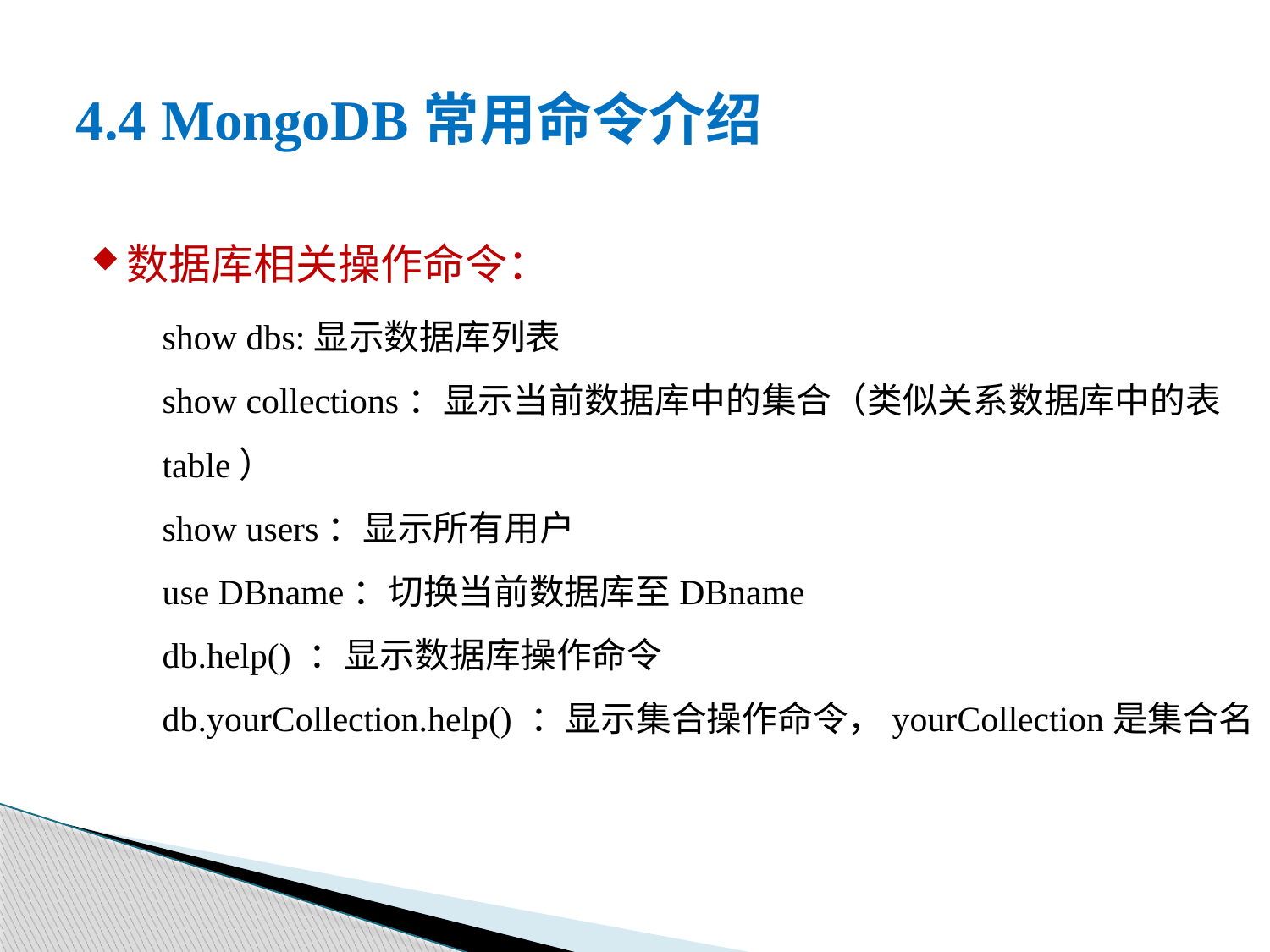

# 4.4 MongoDB常用命令介绍
数据库相关操作命令：
	show dbs:显示数据库列表
show collections：显示当前数据库中的集合（类似关系数据库中的表table）
show users：显示所有用户
use DBname：切换当前数据库至DBname
db.help() ：显示数据库操作命令
db.yourCollection.help() ：显示集合操作命令，yourCollection是集合名